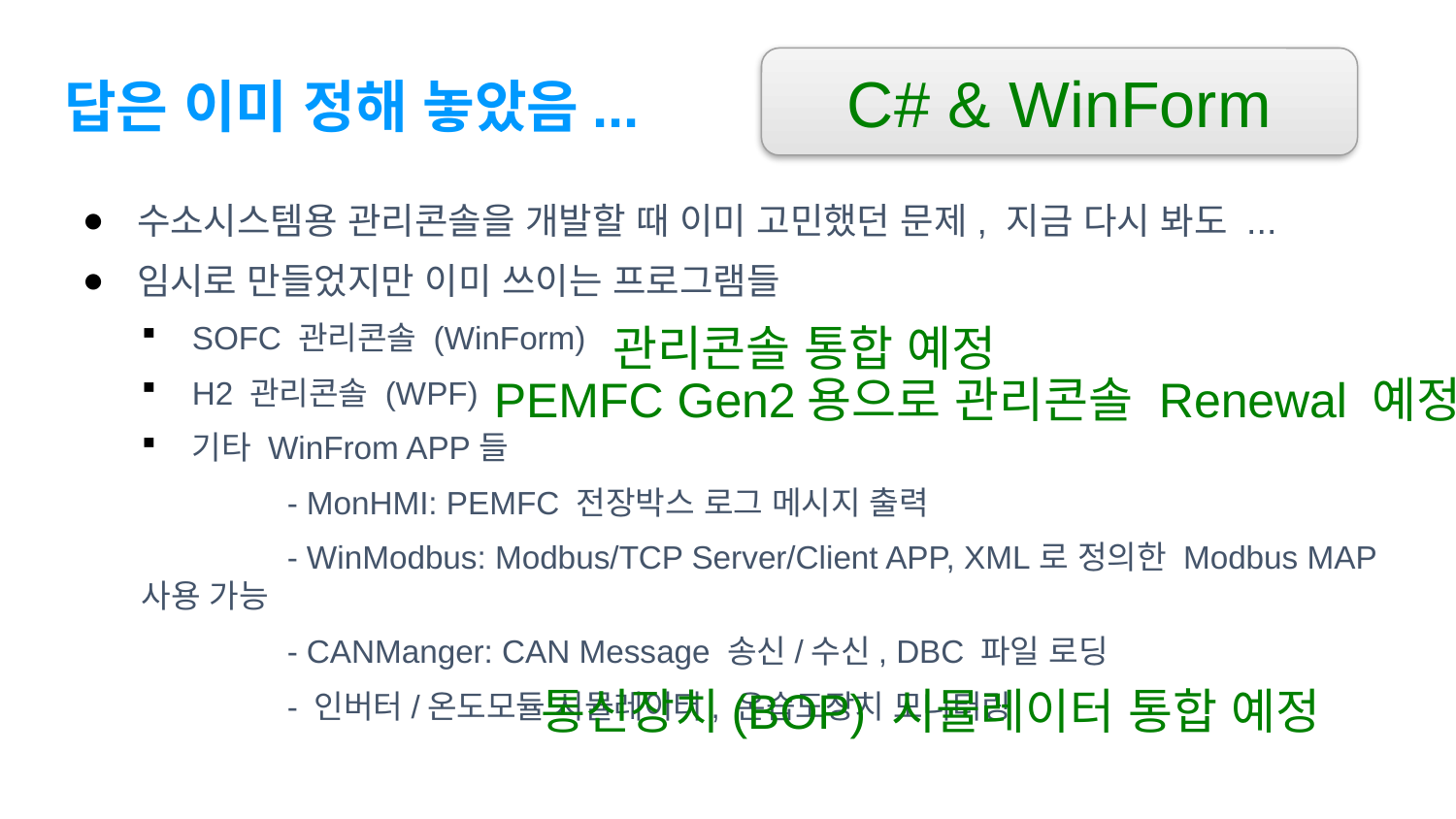

C# & WinForm
# 답은 이미 정해 놓았음...
수소시스템용 관리콘솔을 개발할 때 이미 고민했던 문제, 지금 다시 봐도 ...
임시로 만들었지만 이미 쓰이는 프로그램들
SOFC 관리콘솔 (WinForm)
H2 관리콘솔 (WPF)
기타 WinFrom APP들
	- MonHMI: PEMFC 전장박스 로그 메시지 출력
	- WinModbus: Modbus/TCP Server/Client APP, XML로 정의한 Modbus MAP 사용 가능
	- CANManger: CAN Message 송신/수신, DBC 파일 로딩
	- 인버터/온도모듈 시뮬레이터, 온습도장치 모니터링
관리콘솔 통합 예정
PEMFC Gen2용으로 관리콘솔 Renewal 예정
통신장치(BOP) 시뮬레이터 통합 예정